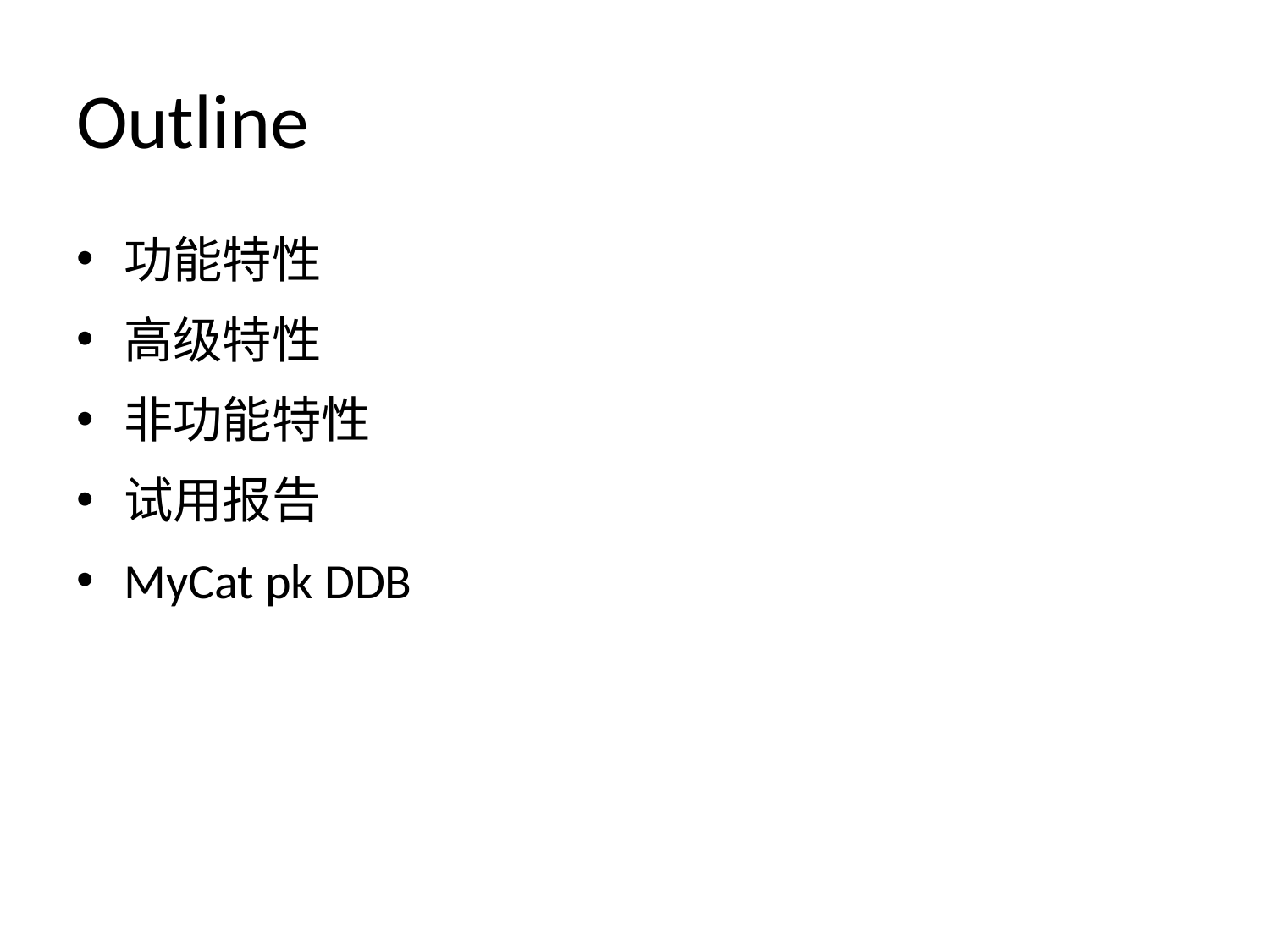

# Outline
功能特性
高级特性
非功能特性
试用报告
MyCat pk DDB